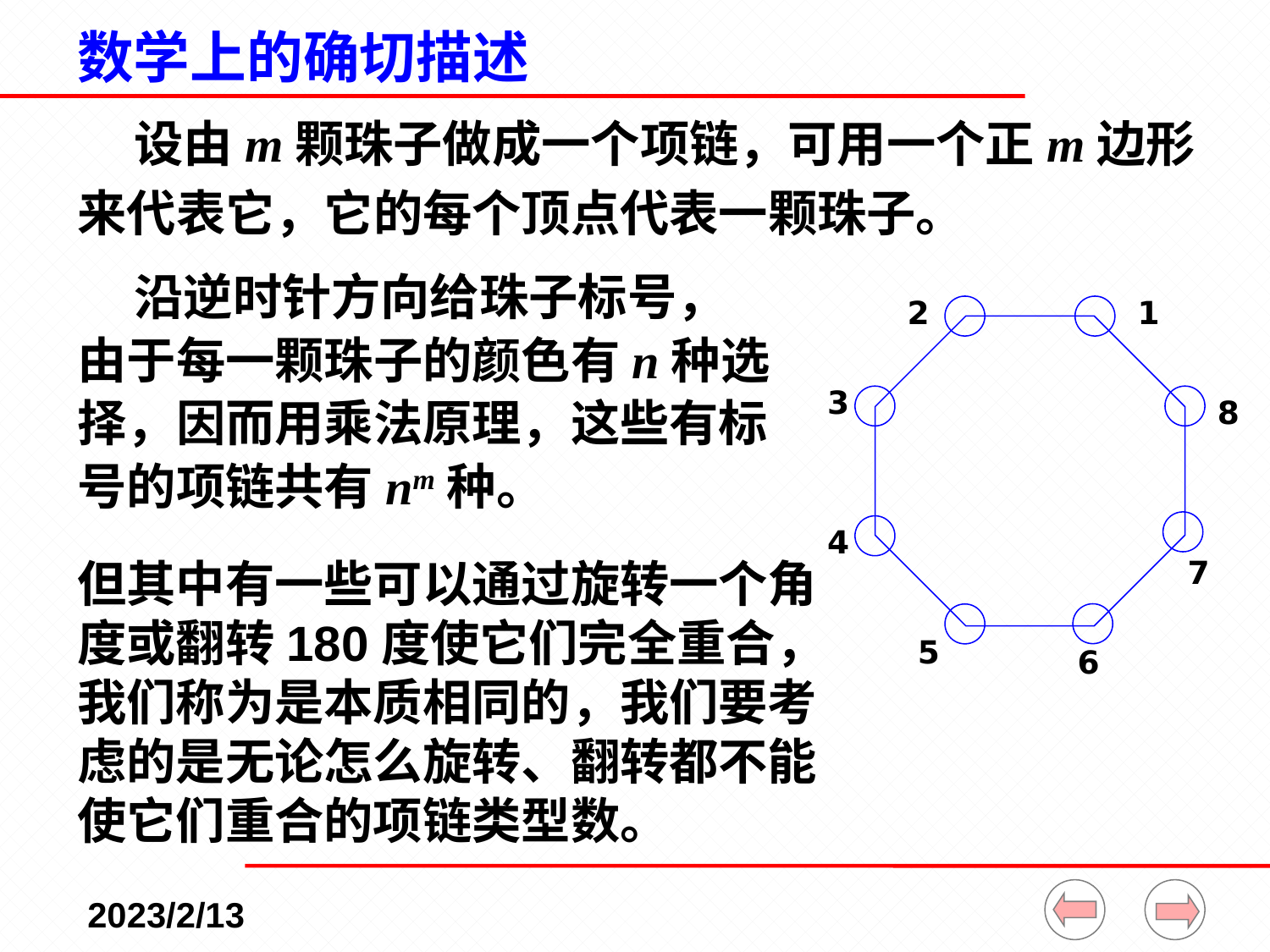

# 数学上的确切描述
    设由m颗珠子做成一个项链，可用一个正m边形
来代表它，它的每个顶点代表一颗珠子。
    沿逆时针方向给珠子标号，
由于每一颗珠子的颜色有n种选
择，因而用乘法原理，这些有标
号的项链共有nm种。
2
1

3

8

4

7

5
6
但其中有一些可以通过旋转一个角度或翻转180度使它们完全重合，我们称为是本质相同的，我们要考虑的是无论怎么旋转、翻转都不能使它们重合的项链类型数。
 2023/2/13